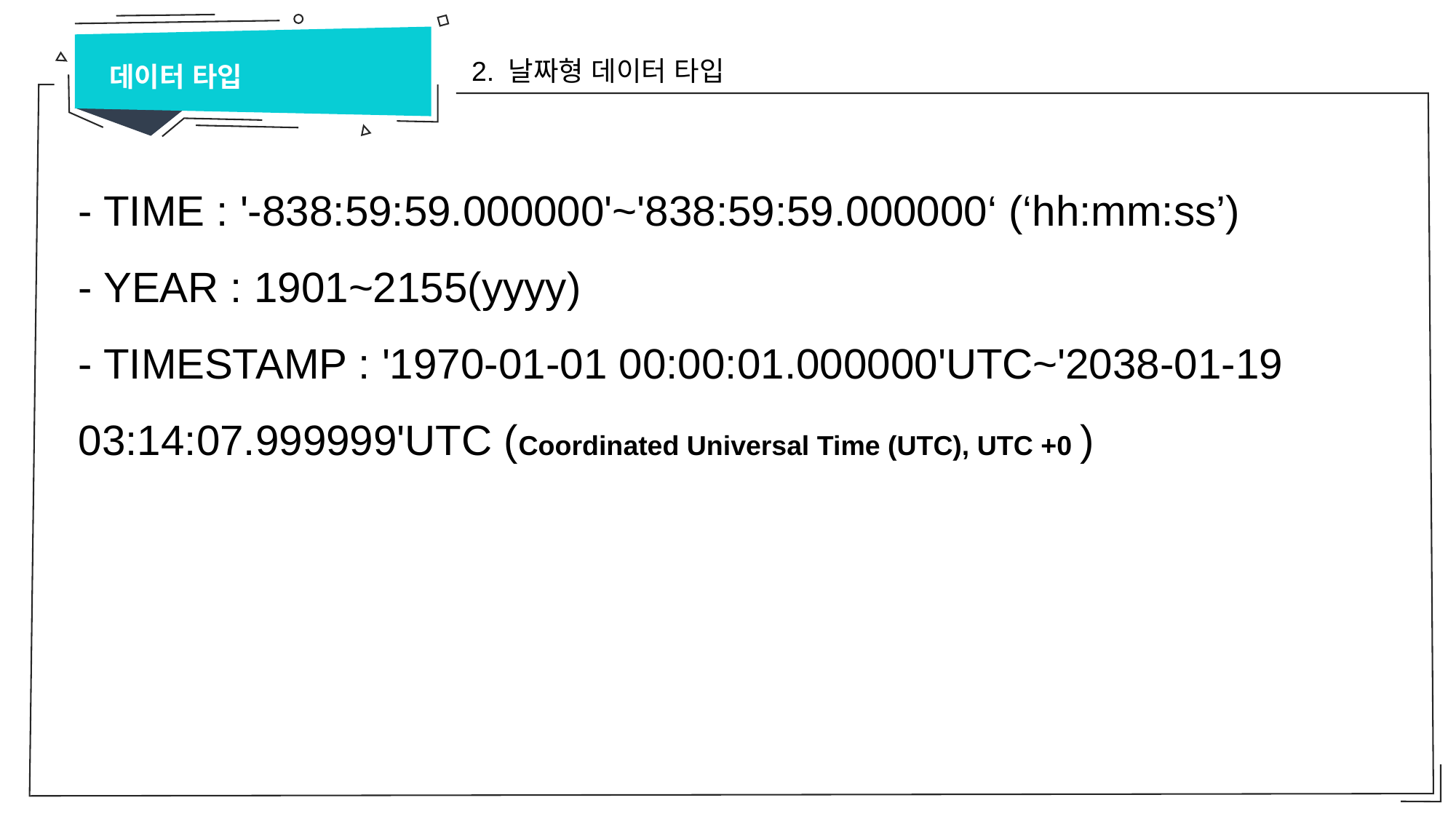

2. 날짜형 데이터 타입
데이터 타입
- TIME : '-838:59:59.000000'~'838:59:59.000000‘ (‘hh:mm:ss’)
- YEAR : 1901~2155(yyyy)
- TIMESTAMP : '1970-01-01 00:00:01.000000'UTC~'2038-01-19 03:14:07.999999'UTC (Coordinated Universal Time (UTC), UTC +0 )